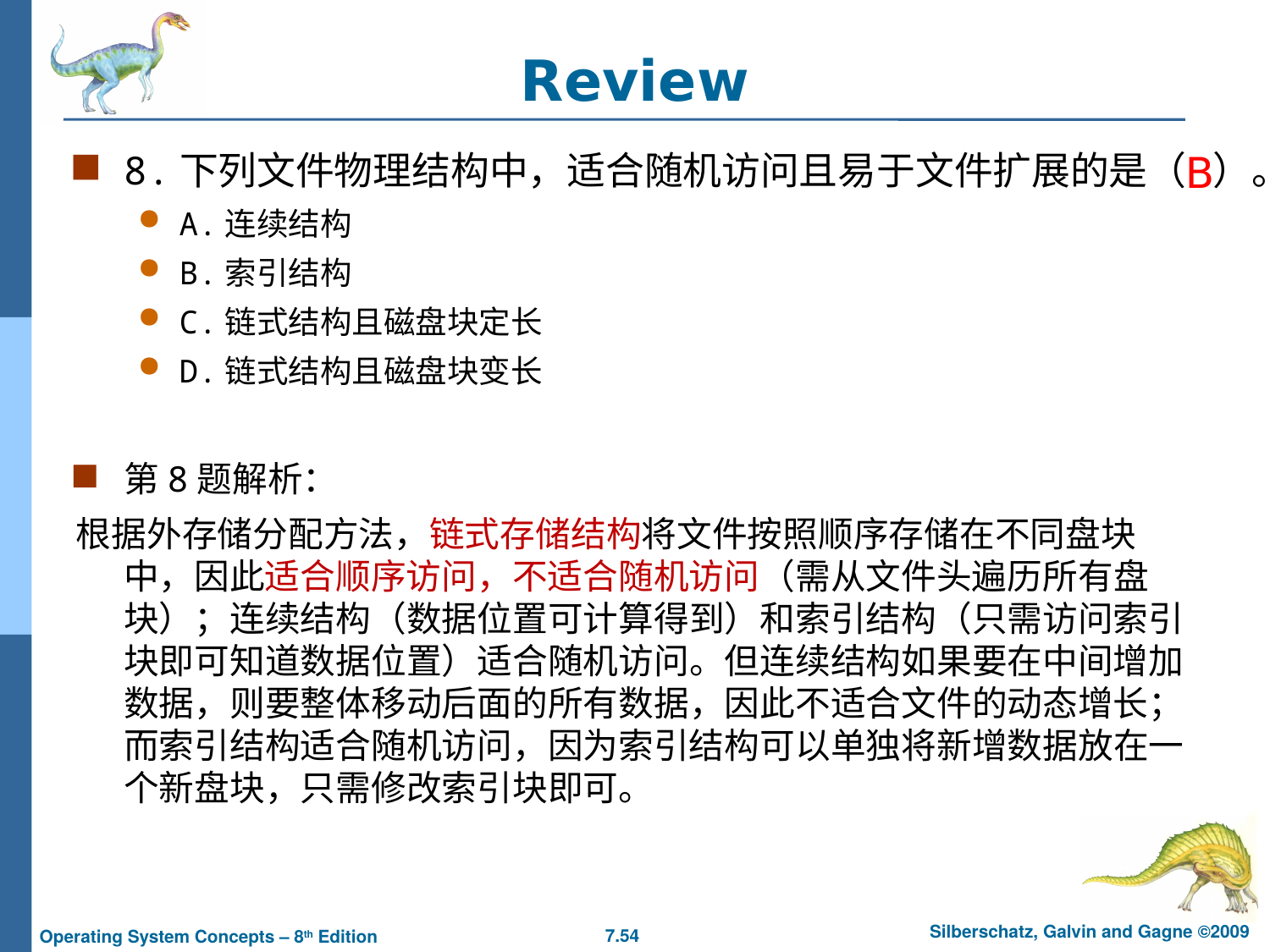

# Review
8.下列文件物理结构中，适合随机访问且易于文件扩展的是（   ）。
A.连续结构
B.索引结构
C.链式结构且磁盘块定长
D.链式结构且磁盘块变长
B
第8题解析：
根据外存储分配方法，链式存储结构将文件按照顺序存储在不同盘块中，因此适合顺序访问，不适合随机访问（需从文件头遍历所有盘块）；连续结构（数据位置可计算得到）和索引结构（只需访问索引块即可知道数据位置）适合随机访问。但连续结构如果要在中间增加数据，则要整体移动后面的所有数据，因此不适合文件的动态增长；而索引结构适合随机访问，因为索引结构可以单独将新增数据放在一个新盘块，只需修改索引块即可。